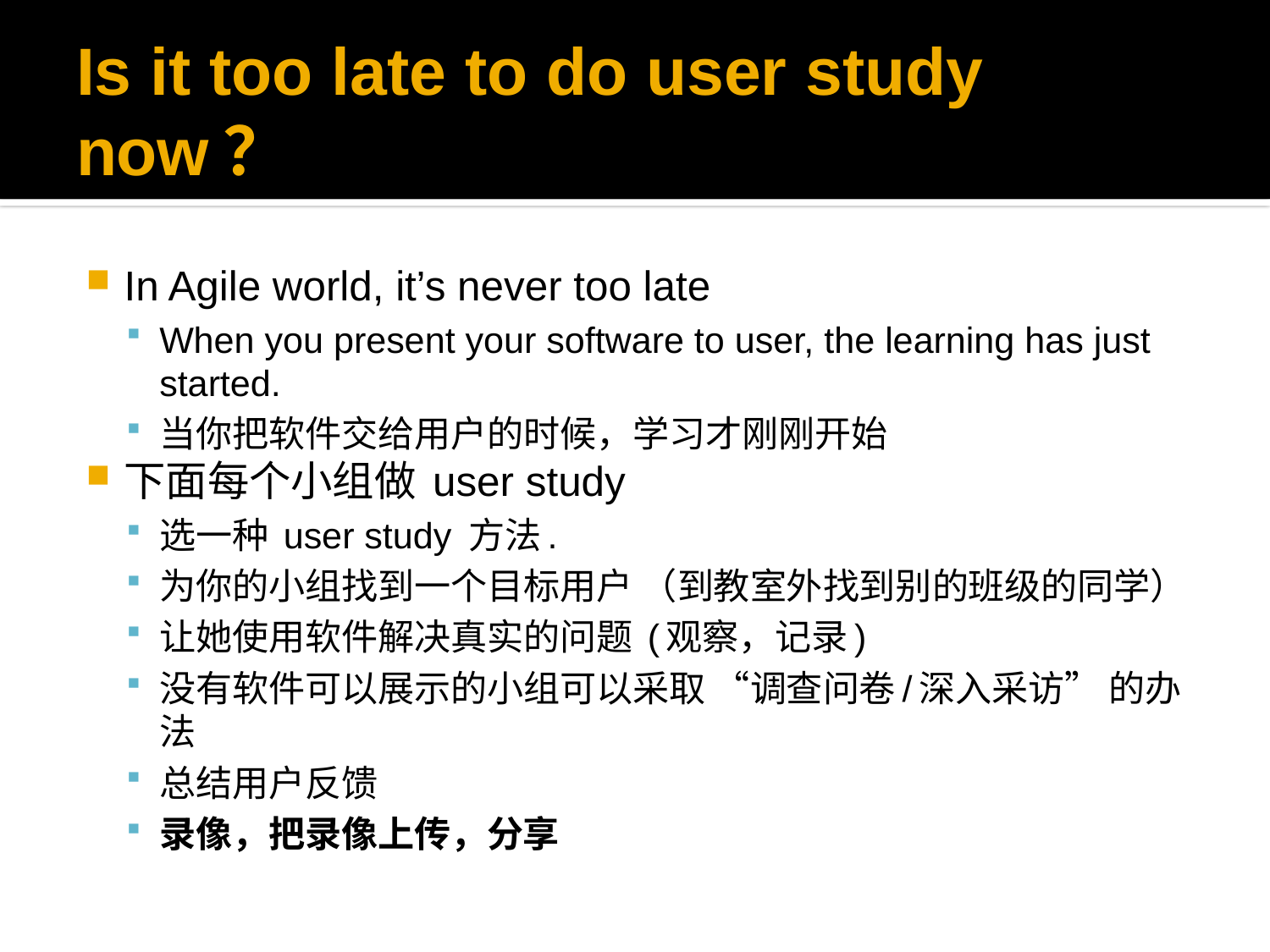

# Is it too late to do user study now？
In Agile world, it’s never too late
When you present your software to user, the learning has just started.
当你把软件交给用户的时候，学习才刚刚开始
下面每个小组做 user study
选一种 user study 方法.
为你的小组找到一个目标用户 （到教室外找到别的班级的同学）
让她使用软件解决真实的问题 (观察，记录)
没有软件可以展示的小组可以采取 “调查问卷/深入采访” 的办法
总结用户反馈
录像，把录像上传，分享